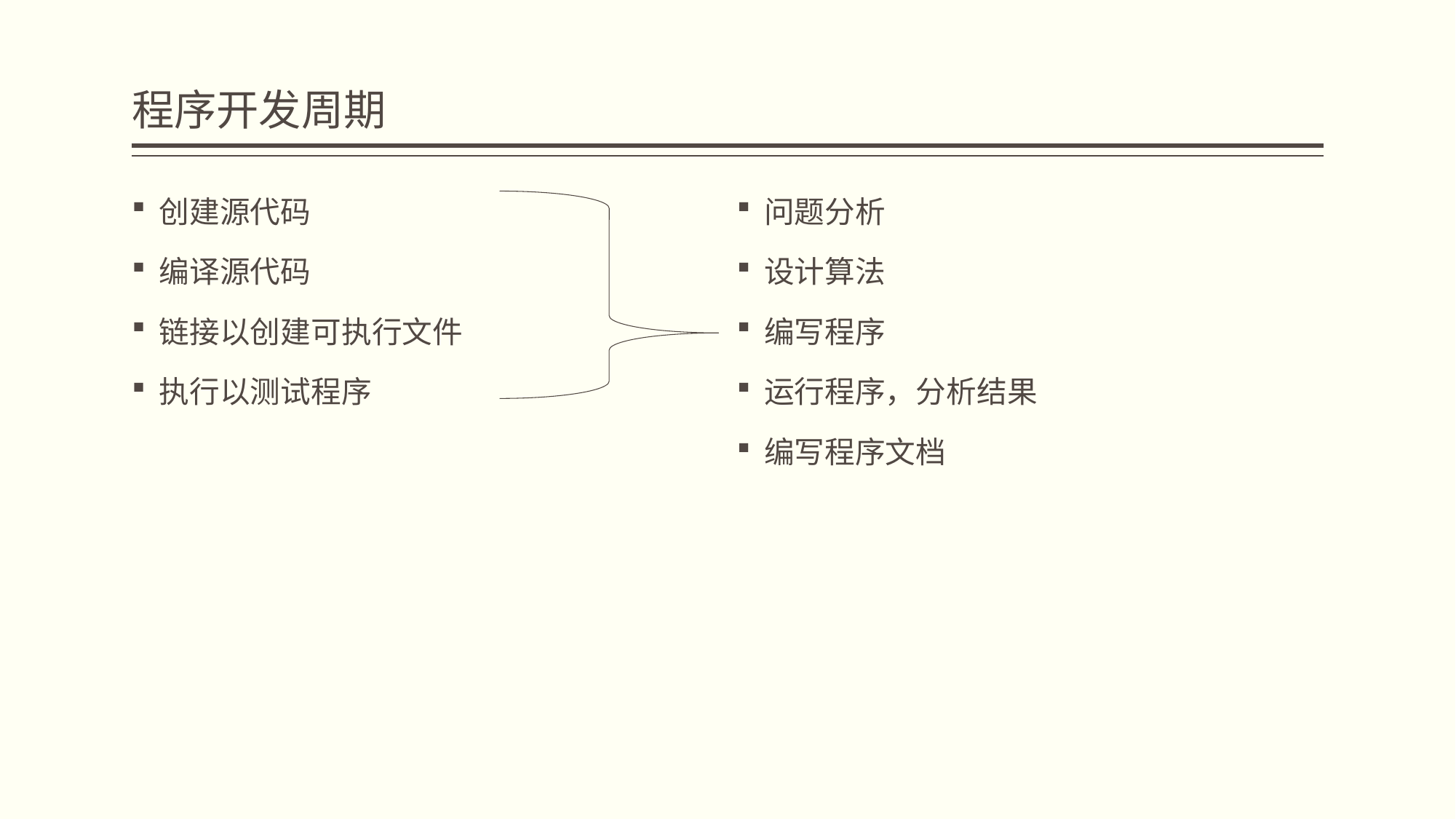

# 程序开发周期
创建源代码
编译源代码
链接以创建可执行文件
执行以测试程序
问题分析
设计算法
编写程序
运行程序，分析结果
编写程序文档